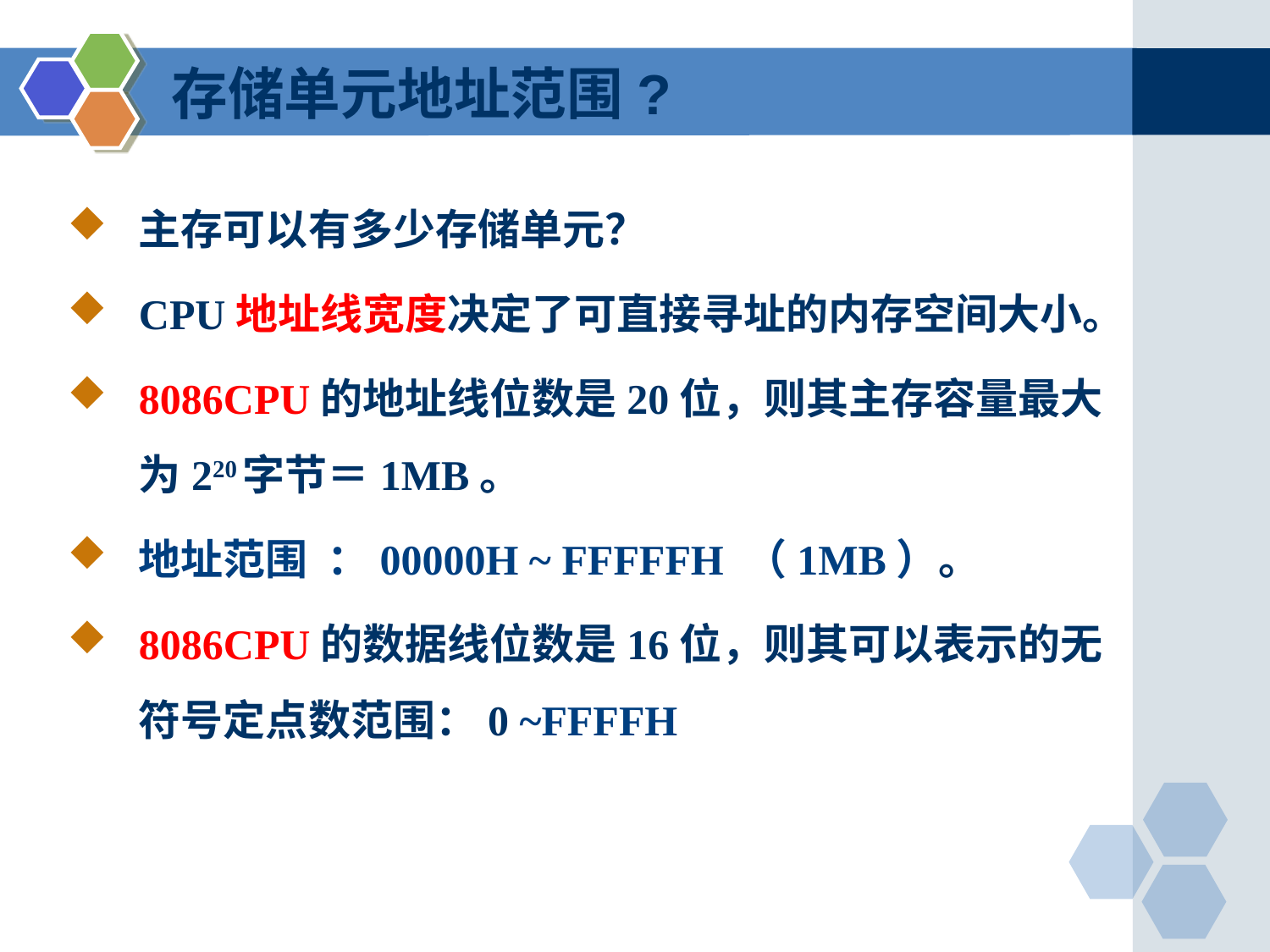

# 存储单元地址范围?
主存可以有多少存储单元？
CPU地址线宽度决定了可直接寻址的内存空间大小。
8086CPU的地址线位数是20位，则其主存容量最大为220字节＝1MB。
地址范围  ：00000H ~ FFFFFH （1MB）。
8086CPU的数据线位数是16位，则其可以表示的无符号定点数范围：0 ~FFFFH